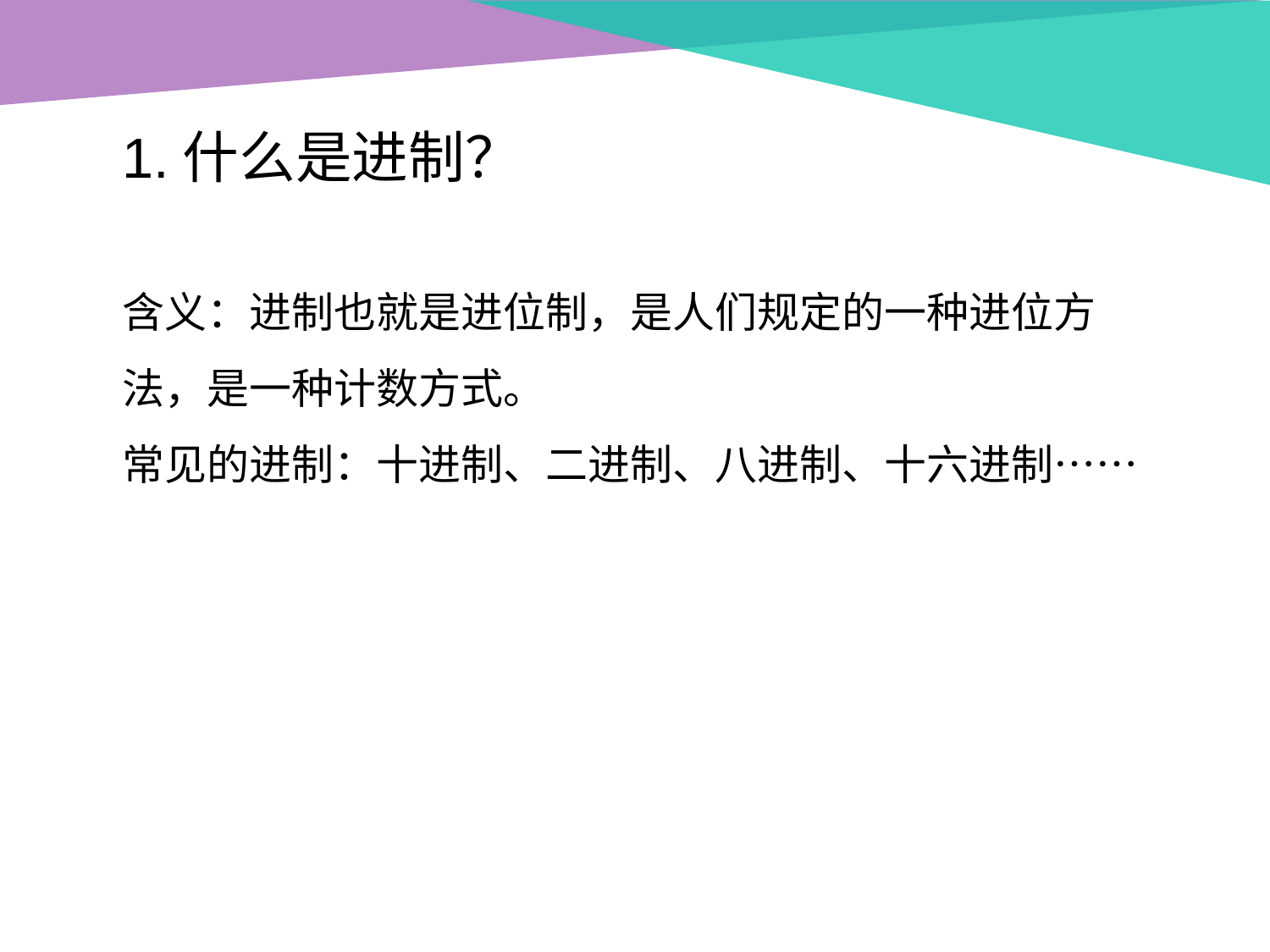

1.什么是进制？
含义：进制也就是进位制，是人们规定的一种进位方法，是一种计数方式。
常见的进制：十进制、二进制、八进制、十六进制……